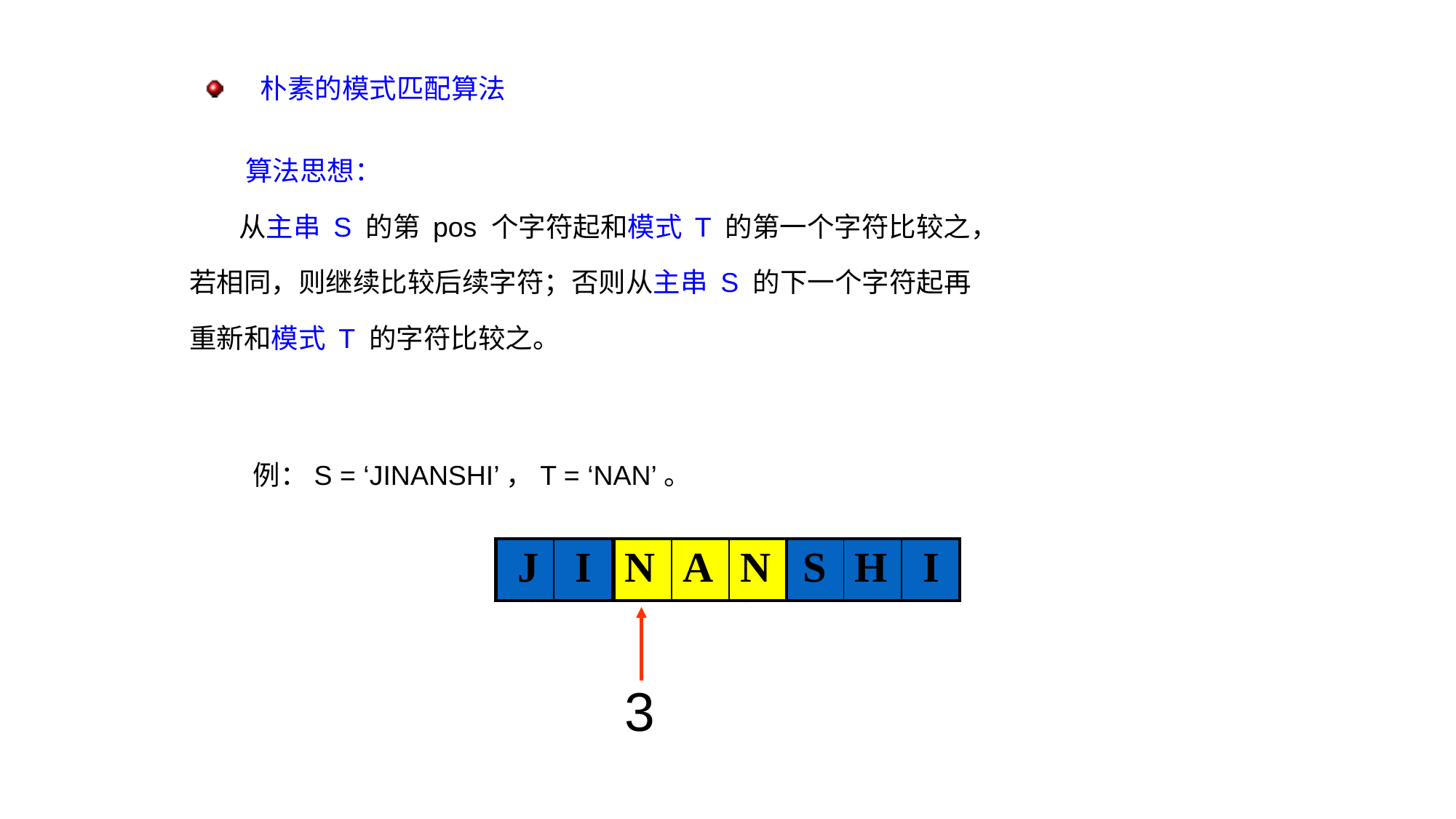

朴素的模式匹配算法
        算法思想：
        从主串 S 的第 pos 个字符起和模式 T 的第一个字符比较之，
若相同，则继续比较后续字符；否则从主串 S 的下一个字符起再
重新和模式 T 的字符比较之。
例：S = ‘JINANSHI’，T = ‘NAN’。
| J | I | N | A | N | S | H | I |
| --- | --- | --- | --- | --- | --- | --- | --- |
| N | A | N |
| --- | --- | --- |

不匹配
N   A   N

不匹配
N   A   N

匹配
N   A   N

匹配
匹配
3